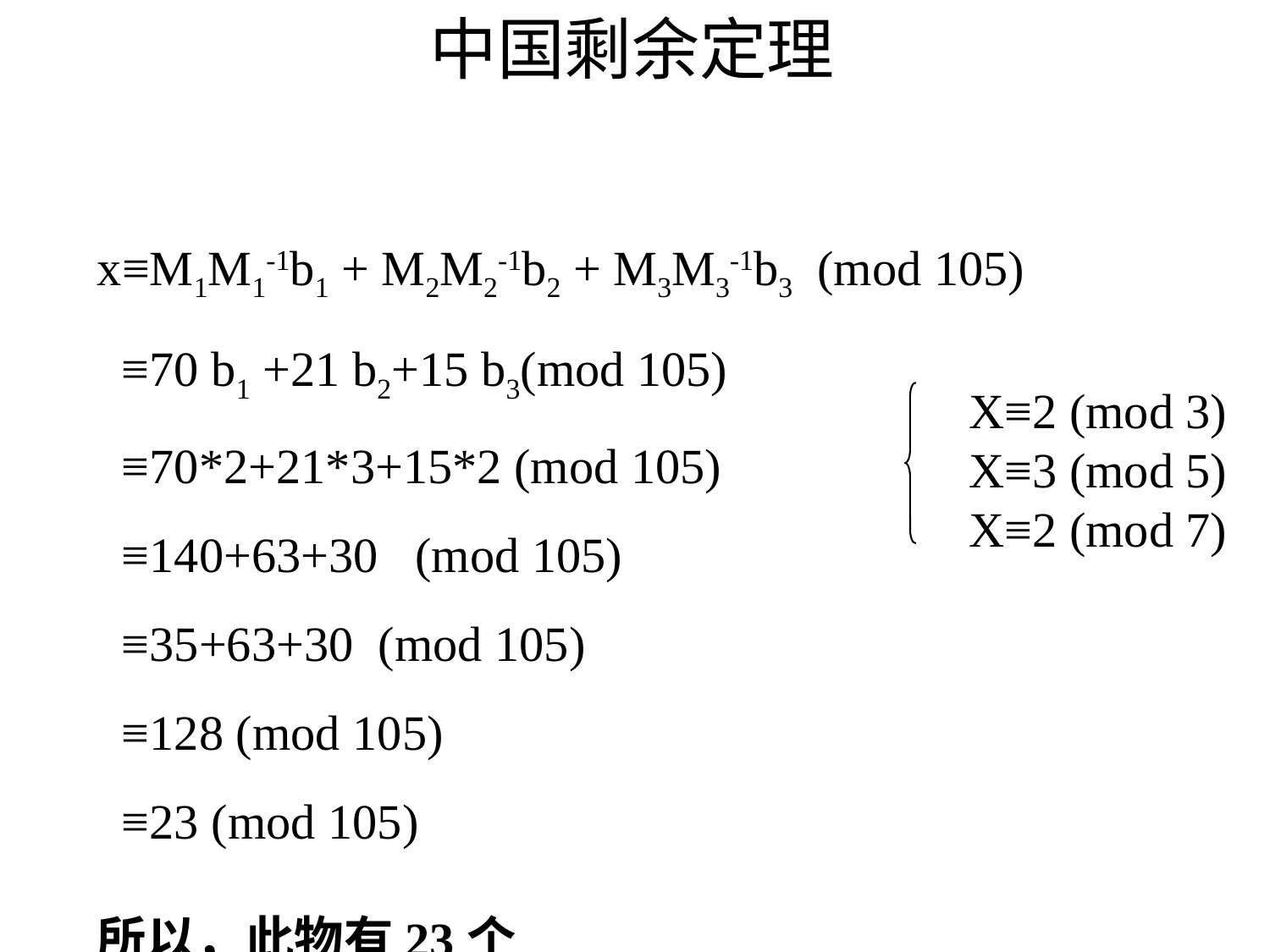

# 中国剩余定理
x≡M1M1-1b1 + M2M2-1b2 + M3M3-1b3  (mod 105)
  ≡70 b1 +21 b2+15 b3(mod 105)
  ≡70*2+21*3+15*2 (mod 105)
  ≡140+63+30   (mod 105)
  ≡35+63+30  (mod 105)
  ≡128 (mod 105)
  ≡23 (mod 105)

所以，此物有23个
X≡2 (mod 3)
X≡3 (mod 5)
X≡2 (mod 7)